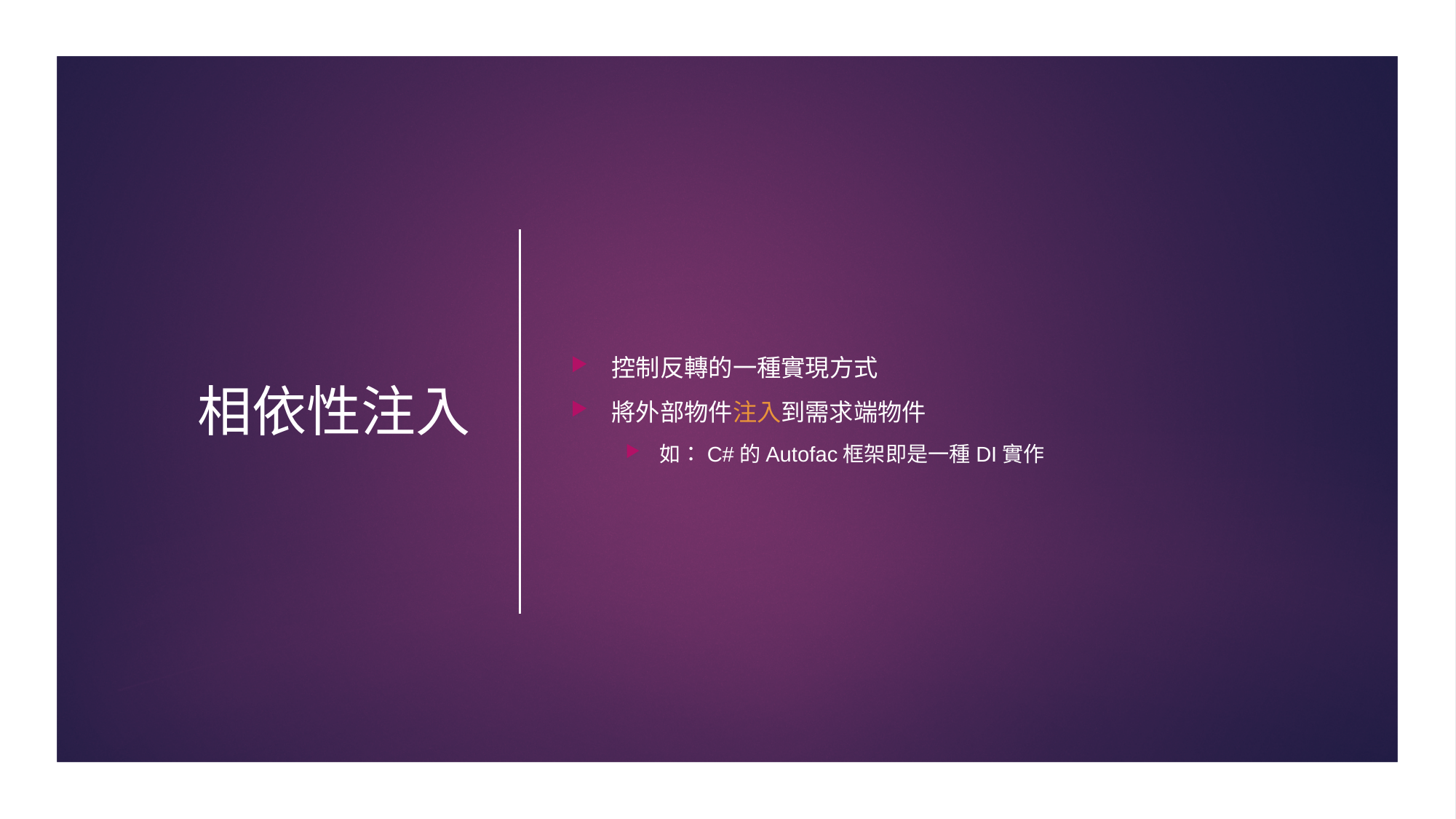

# 相依性注入
控制反轉的一種實現方式
將外部物件注入到需求端物件
如：C#的Autofac框架即是一種DI實作